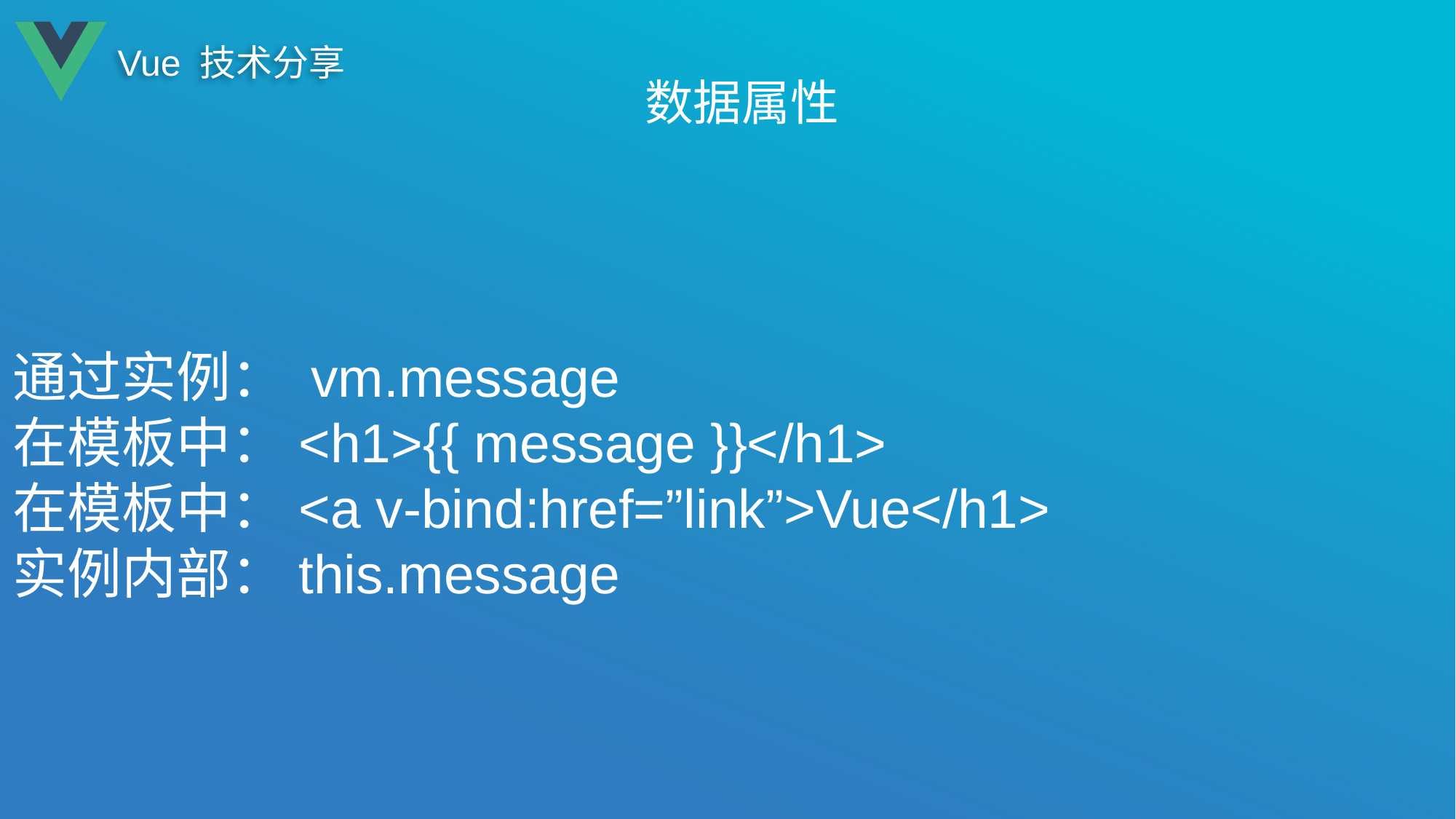

# 数据属性
通过实例： vm.message
在模板中：<h1>{{ message }}</h1>
在模板中：<a v-bind:href=”link”>Vue</h1>
实例内部：this.message